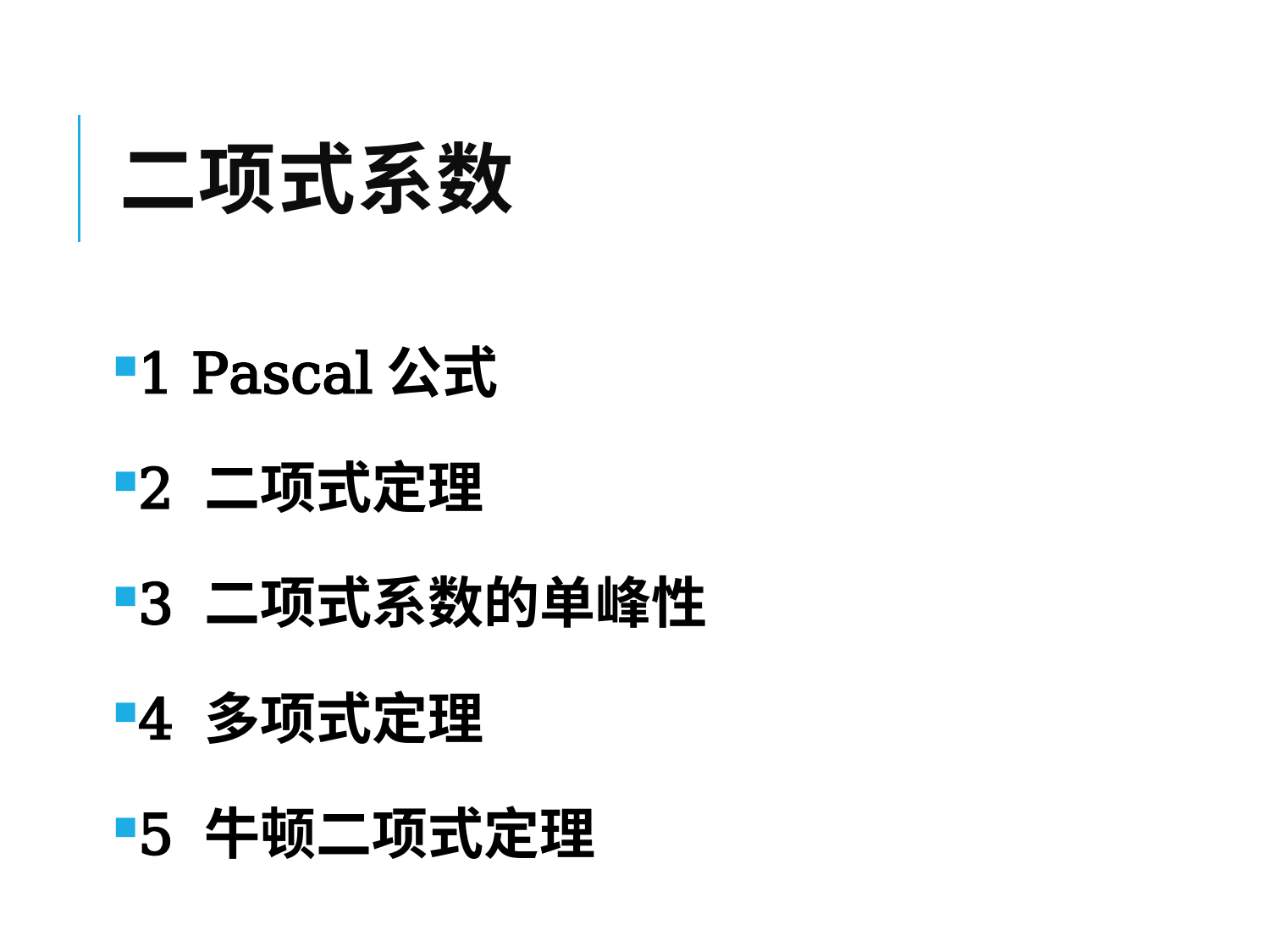

# 二项式系数
1 Pascal公式
2 二项式定理
3 二项式系数的单峰性
4 多项式定理
5 牛顿二项式定理
2